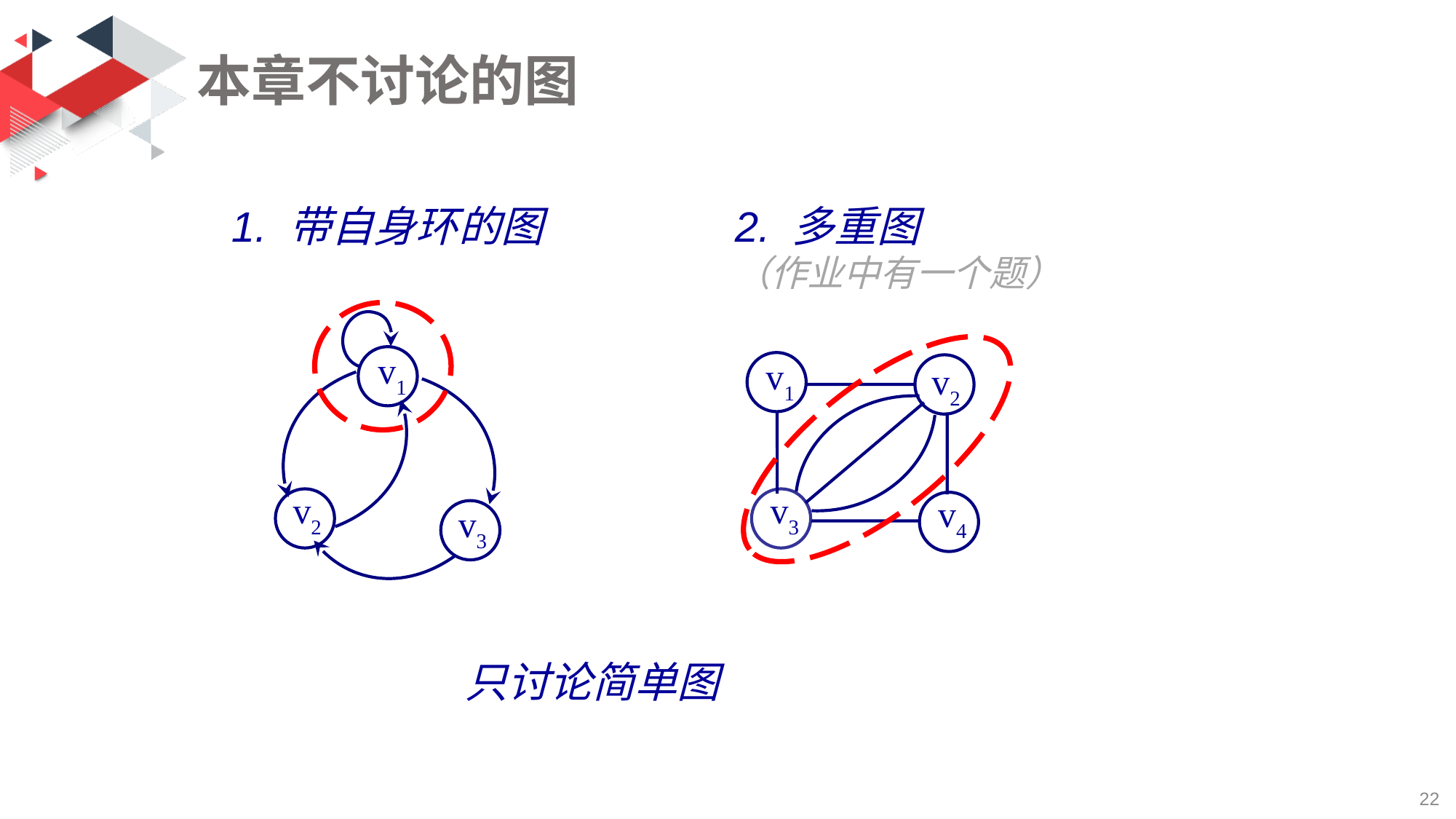

# 本章不讨论的图
2. 多重图
（作业中有一个题）
1. 带自身环的图

v1

v2

v3

v1

v2

v3
v4

只讨论简单图
22